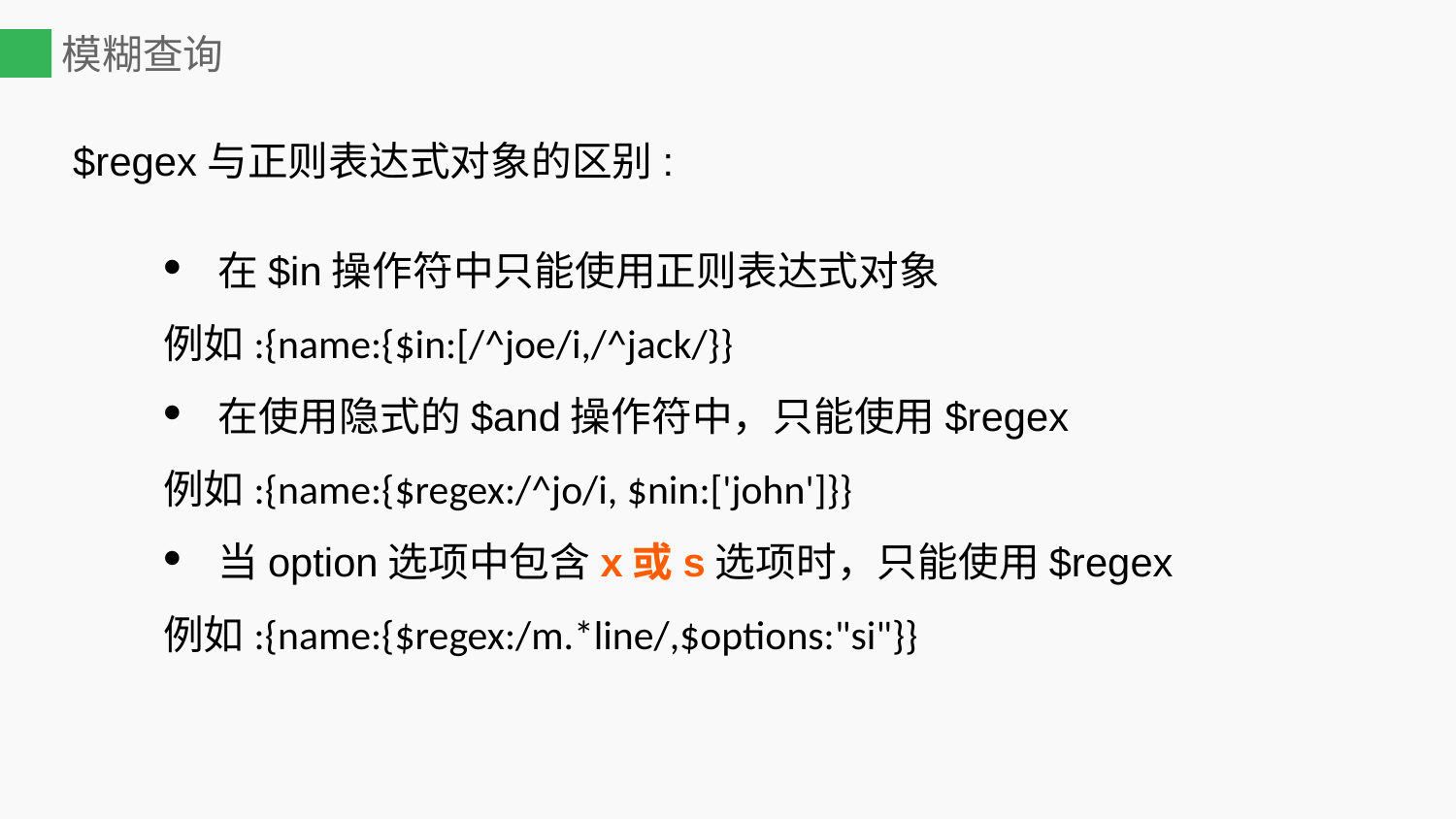

# 模糊查询
$regex与正则表达式对象的区别:
在$in操作符中只能使用正则表达式对象
例如:{name:{$in:[/^joe/i,/^jack/}}
在使用隐式的$and操作符中，只能使用$regex
例如:{name:{$regex:/^jo/i, $nin:['john']}}
当option选项中包含x或s选项时，只能使用$regex
例如:{name:{$regex:/m.*line/,$options:"si"}}